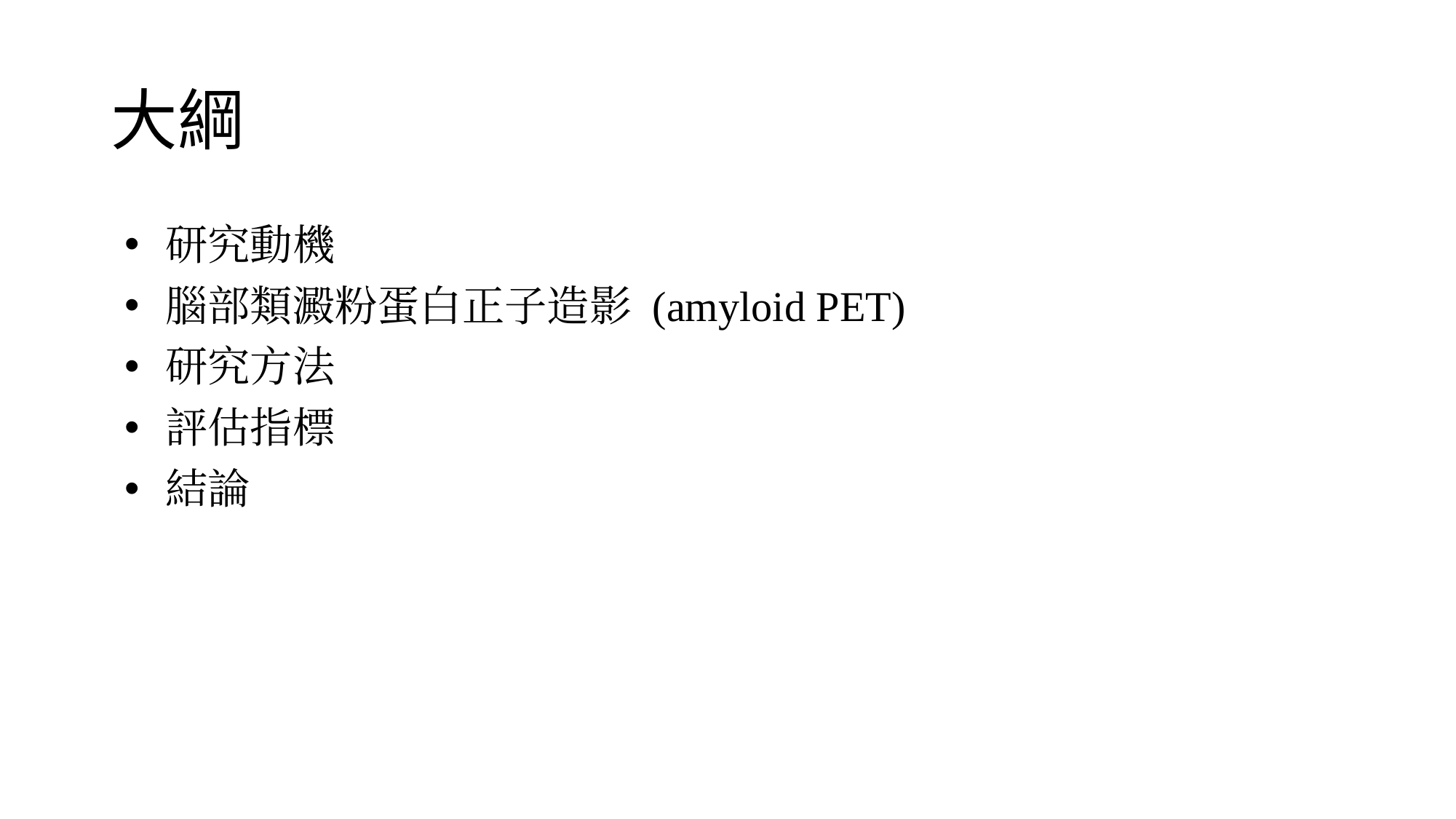

# 大綱
研究動機
腦部類澱粉蛋白正子造影 (amyloid PET)
研究方法
評估指標
結論